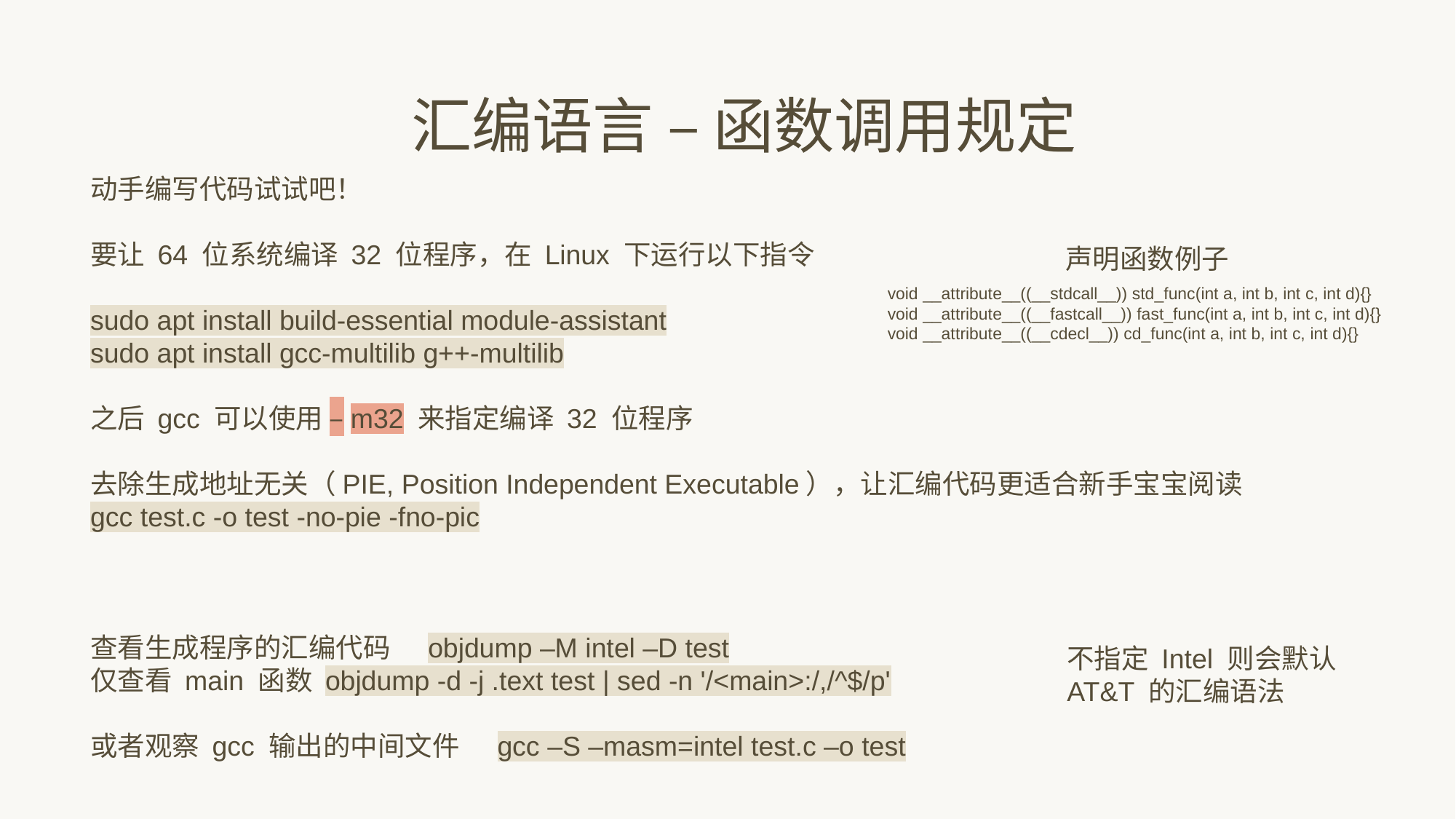

汇编语言 – 函数调用规定
动手编写代码试试吧！

要让 64 位系统编译 32 位程序，在 Linux 下运行以下指令

sudo apt install build-essential module-assistant
sudo apt install gcc-multilib g++-multilib

之后 gcc 可以使用 –m32 来指定编译 32 位程序

去除生成地址无关（PIE, Position Independent Executable），让汇编代码更适合新手宝宝阅读
gcc test.c -o test -no-pie -fno-pic

查看生成程序的汇编代码     objdump –M intel –D test
仅查看 main 函数 objdump -d -j .text test | sed -n '/<main>:/,/^$/p'

或者观察 gcc 输出的中间文件     gcc –S –masm=intel test.c –o test

声明函数例子
void __attribute__((__stdcall__)) std_func(int a, int b, int c, int d){}
void __attribute__((__fastcall__)) fast_func(int a, int b, int c, int d){}
void __attribute__((__cdecl__)) cd_func(int a, int b, int c, int d){}
不指定 Intel 则会默认 AT&T 的汇编语法